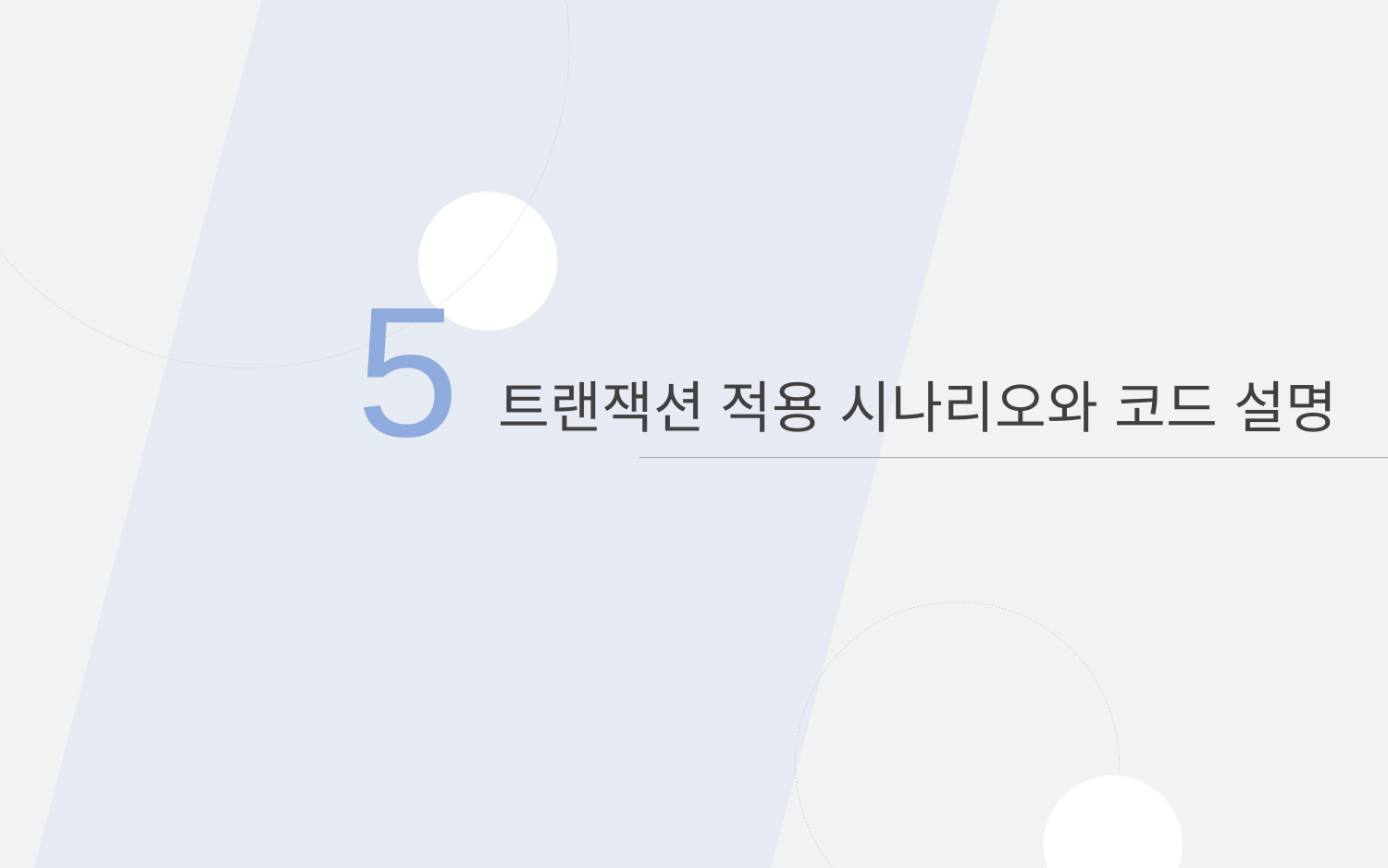

5
# 트랜잭션 적용 시나리오와 코드 설명